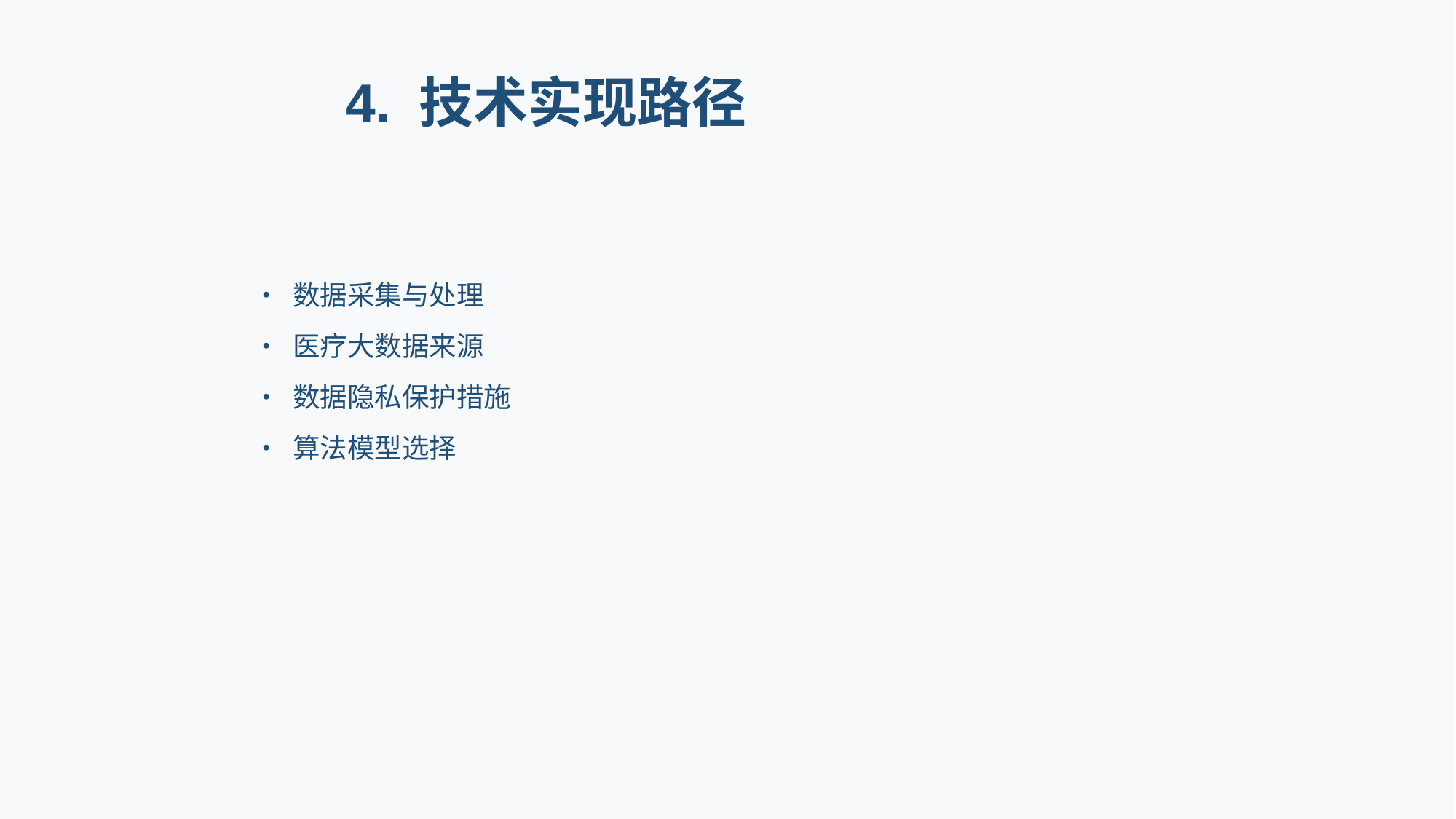

# 4. 技术实现路径

• 数据采集与处理
• 医疗大数据来源
• 数据隐私保护措施
• 算法模型选择